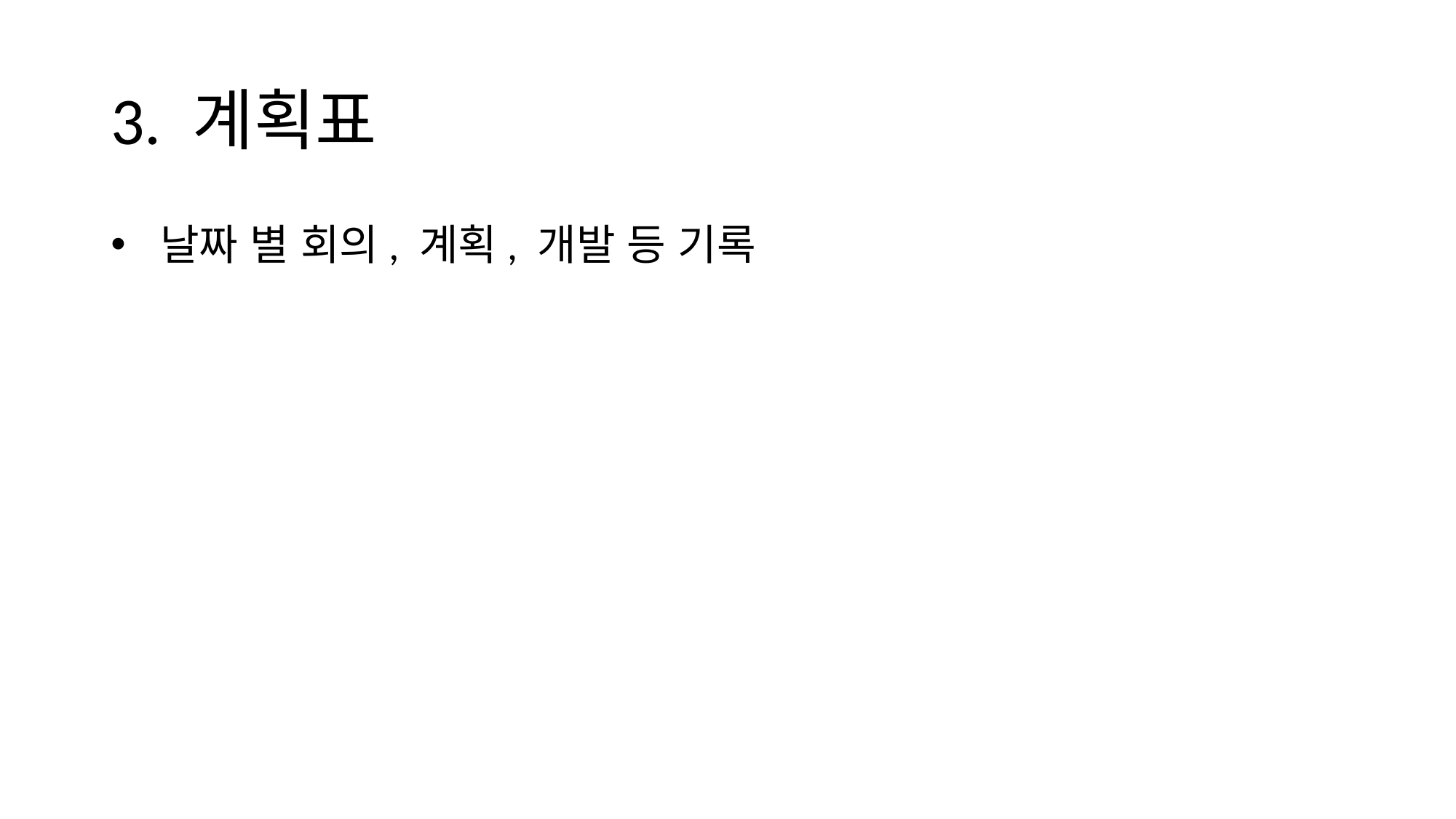

# 3. 계획표
 날짜 별 회의, 계획, 개발 등 기록